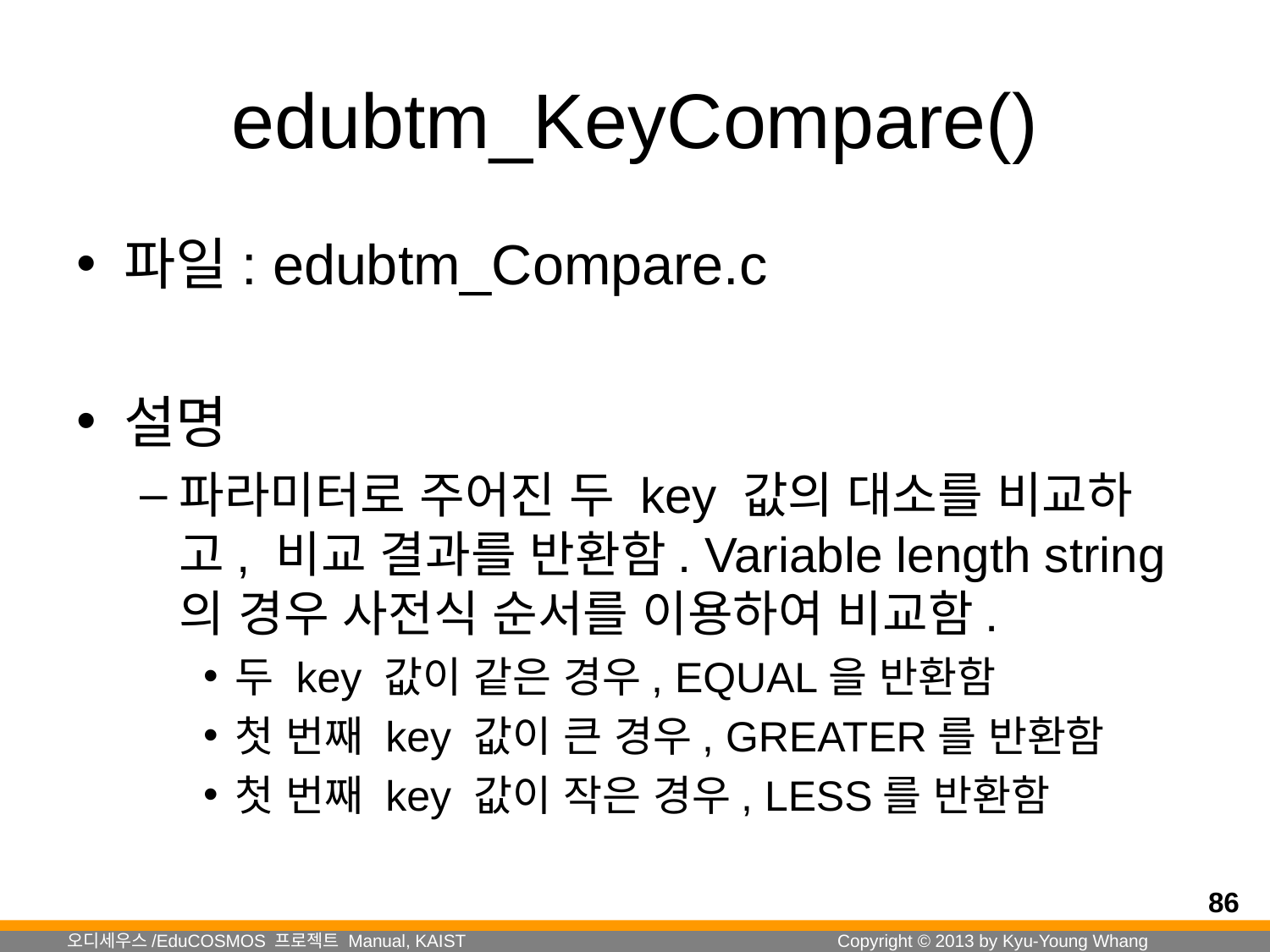

# edubtm_KeyCompare()
파일: edubtm_Compare.c

설명
파라미터로 주어진 두 key 값의 대소를 비교하고, 비교 결과를 반환함. Variable length string의 경우 사전식 순서를 이용하여 비교함.
두 key 값이 같은 경우, EQUAL을 반환함
첫 번째 key 값이 큰 경우, GREATER를 반환함
첫 번째 key 값이 작은 경우, LESS를 반환함